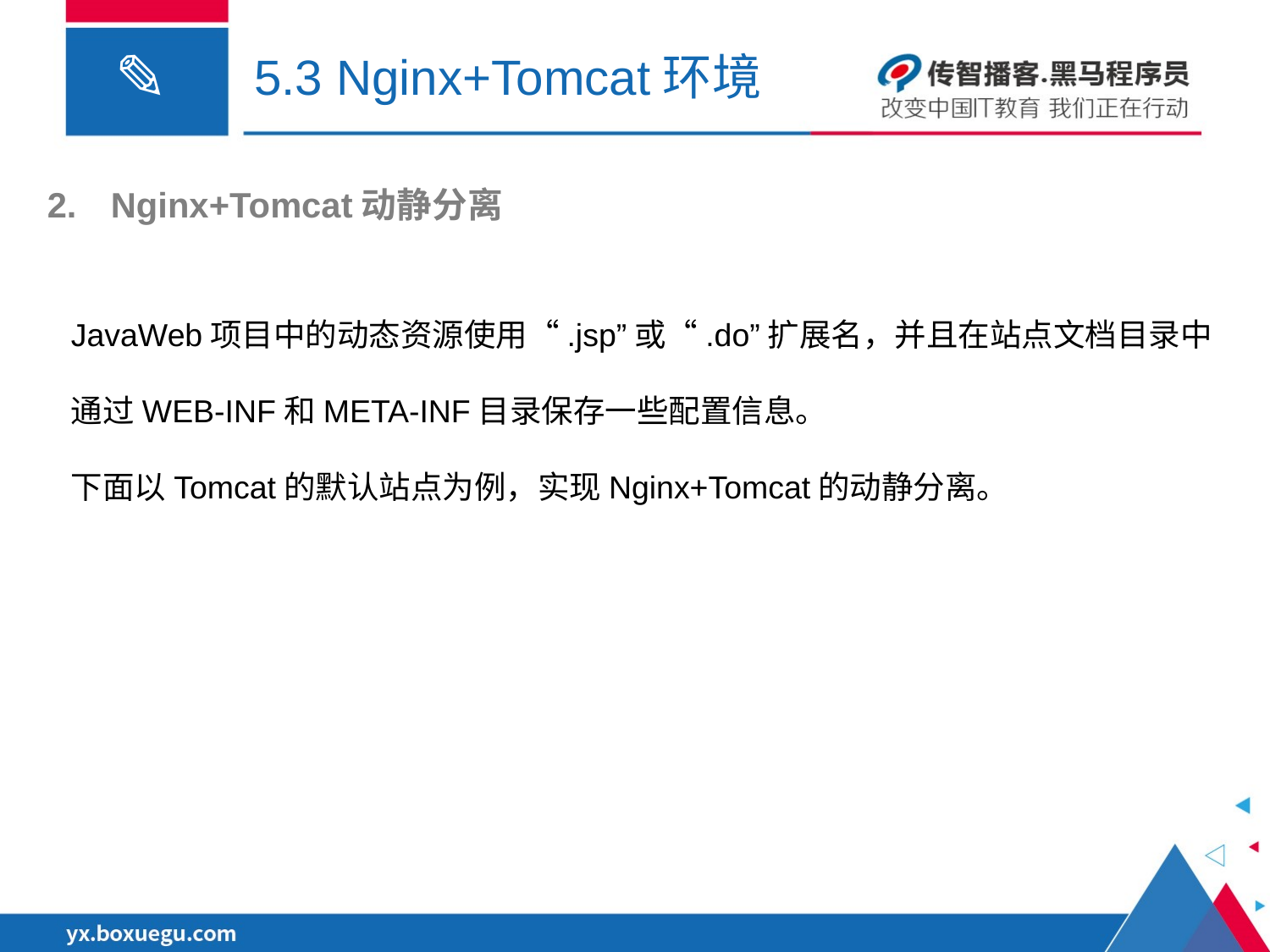

# 5.3 Nginx+Tomcat环境
Nginx+Tomcat动静分离
JavaWeb项目中的动态资源使用“.jsp”或“.do”扩展名，并且在站点文档目录中通过WEB-INF和META-INF目录保存一些配置信息。
下面以Tomcat的默认站点为例，实现Nginx+Tomcat的动静分离。